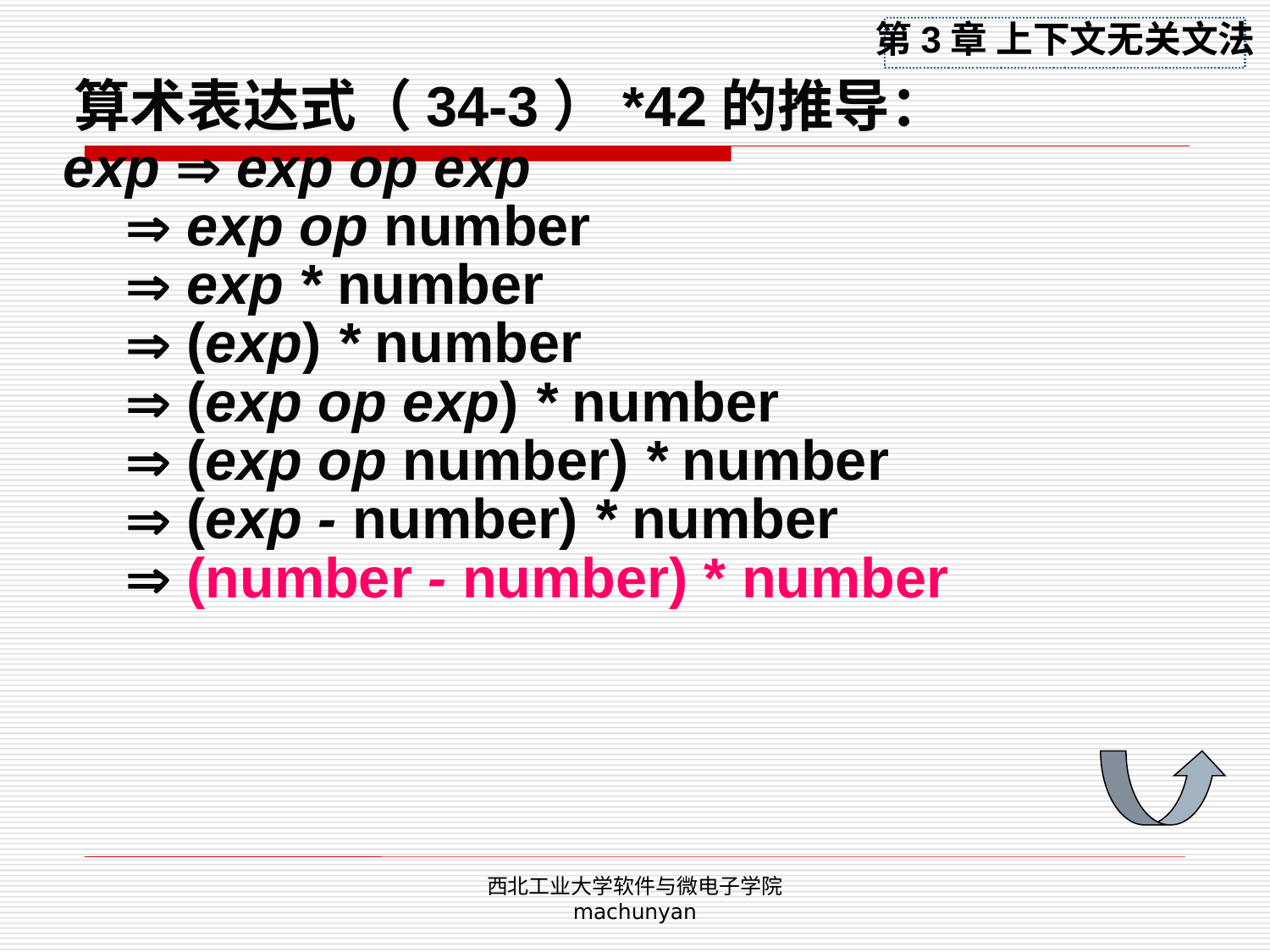

算术表达式（34-3）*42的推导：
 exp ⇒ exp op exp
     ⇒ exp op number
     ⇒ exp * number
     ⇒ (exp) * number
     ⇒ (exp op exp) * number
     ⇒ (exp op number) * number
     ⇒ (exp - number) * number
     ⇒ (number - number) * number

西北工业大学软件与微电子学院 machunyan
25